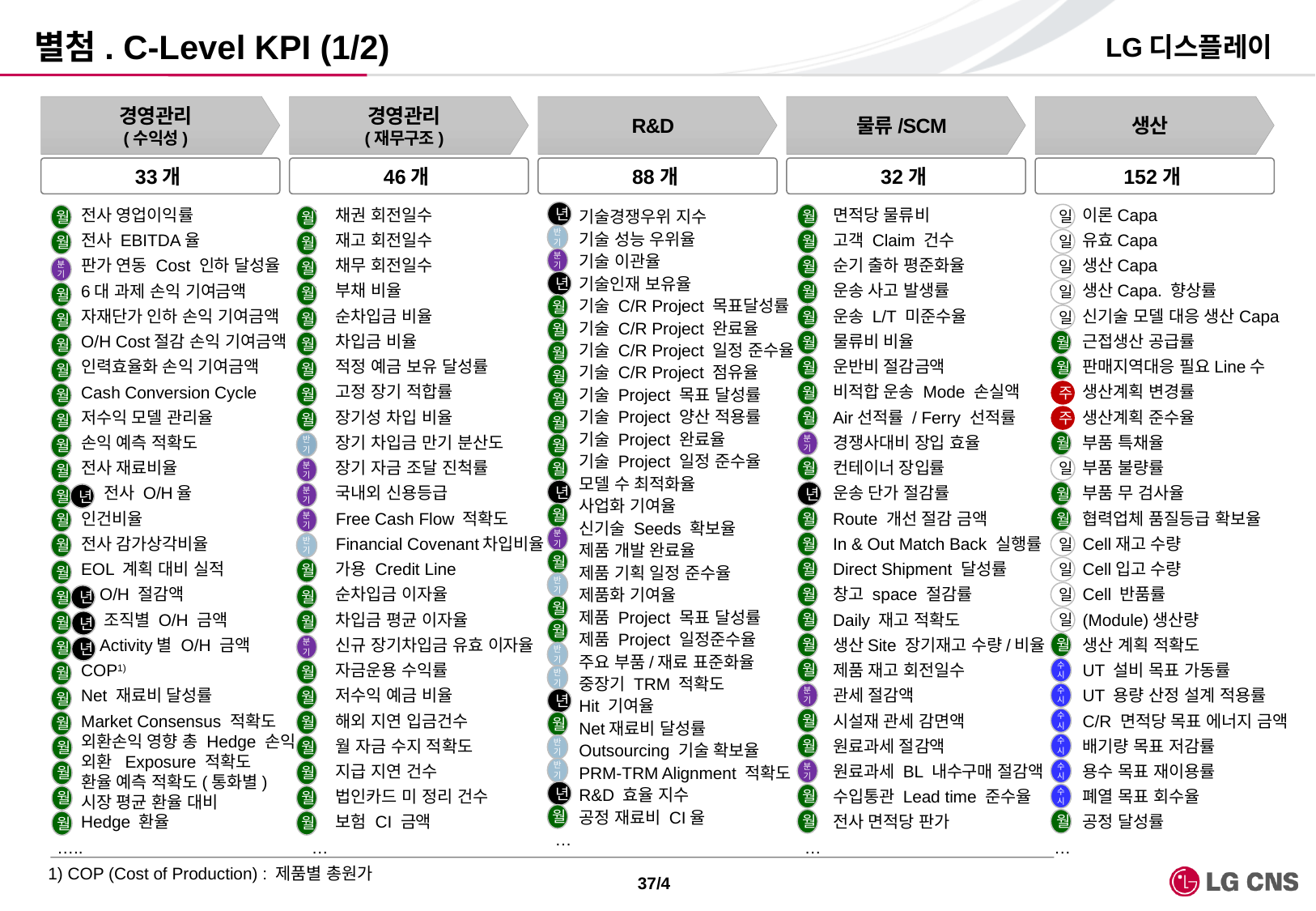

# 별첨. C-Level KPI (1/2)
LG디스플레이
경영관리
(수익성)
경영관리
(재무구조)
R&D
물류/SCM
생산
33개
46개
88개
32개
152개
전사 영업이익률
전사 EBITDA율
판가 연동 Cost 인하 달성율
6대 과제 손익 기여금액
자재단가 인하 손익 기여금액
O/H Cost절감 손익 기여금액
인력효율화 손익 기여금액
Cash Conversion Cycle
저수익 모델 관리율
손익 예측 적확도
전사 재료비율
    전사 O/H율
인건비율
전사 감가상각비율
EOL 계획 대비 실적
    O/H 절감액
    조직별 O/H 금액
    Activity별 O/H 금액
COP1)
Net 재료비 달성률
Market Consensus 적확도
외환손익 영향 총 Hedge 손익
외환  Exposure 적확도
환율 예측 적확도(통화별)
시장 평균 환율 대비
Hedge 환율
…..
채권 회전일수
재고 회전일수
채무 회전일수
부채 비율
순차입금 비율
차입금 비율
적정 예금 보유 달성률
고정 장기 적합률
장기성 차입 비율
장기 차입금 만기 분산도
장기 자금 조달 진척률
국내외 신용등급
Free Cash Flow 적확도
Financial Covenant차입비율
가용 Credit Line
순차입금 이자율
차입금 평균 이자율
신규 장기차입금 유효 이자율
자금운용 수익률
저수익 예금 비율
해외 지연 입금건수
월 자금 수지 적확도
지급 지연 건수
법인카드 미 정리 건수
보험 CI 금액
…
기술경쟁우위 지수
기술 성능 우위율
기술 이관율
기술인재 보유율
기술 C/R Project 목표달성률
기술 C/R Project 완료율
기술 C/R Project 일정 준수율
기술 C/R Project 점유율
기술 Project 목표 달성률
기술 Project 양산 적용률
기술 Project 완료율
기술 Project 일정 준수율
모델 수 최적화율
사업화 기여율
신기술 Seeds 확보율
제품 개발 완료율
제품 기획 일정 준수율
제품화 기여율
제품 Project 목표 달성률
제품 Project 일정준수율
주요 부품/재료 표준화율
중장기 TRM 적확도
Hit 기여율
Net재료비 달성률
Outsourcing 기술 확보율
PRM-TRM Alignment 적확도
R&D 효율 지수
공정 재료비 CI율
…
면적당 물류비
고객 Claim 건수
순기 출하 평준화율
운송 사고 발생률
운송 L/T 미준수율
물류비 비율
운반비 절감금액
비적합 운송 Mode 손실액
Air선적률 / Ferry 선적률
경쟁사대비 장입 효율
컨테이너 장입률
운송 단가 절감률
Route 개선 절감 금액
In & Out Match Back 실행률
Direct Shipment 달성률
창고 space 절감률
Daily 재고 적확도
생산Site 장기재고 수량/비율
제품 재고 회전일수
관세 절감액
시설재 관세 감면액
원료과세 절감액
원료과세 BL 내수구매 절감액
수입통관 Lead time 준수율
전사 면적당 판가
…
이론Capa
유효Capa
생산Capa
생산Capa. 향상률
신기술 모델 대응 생산Capa
근접생산 공급률
판매지역대응 필요Line수
생산계획 변경률
생산계획 준수율
부품 특채율
부품 불량률
부품 무 검사율
협력업체 품질등급 확보율
Cell재고 수량
Cell입고 수량
Cell 반품률
(Module)생산량
생산 계획 적확도
UT 설비 목표 가동률
UT 용량 산정 설계 적용률
C/R 면적당 목표 에너지 금액
배기량 목표 저감률
용수 목표 재이용률
폐열 목표 회수율
공정 달성률
…
년
월
일
월
월
반기
일
월
월
월
분기
일
월
월
분기
년
일
월
월
월
월
일
월
월
월
월
월
월
월
월
월
월
월
월
월
월
주
월
월
월
월
주
월
월
월
월
월
분기
반기
월
월
일
월
월
분기
월
년
월
년
분기
월
년
월
월
월
월
분기
분기
월
일
월
반기
월
월
일
월
월
반기
일
월
월
년
월
월
일
월
월
월
년
월
월
월
분기
월
년
반기
수시
월
월
월
반기
분기
수시
월
월
년
월
수시
월
월
월
월
수시
반기
월
월
반기
분기
수시
월
월
년
월
수시
월
월
월
월
월
월
월

1) COP (Cost of Production) : 제품별 총원가